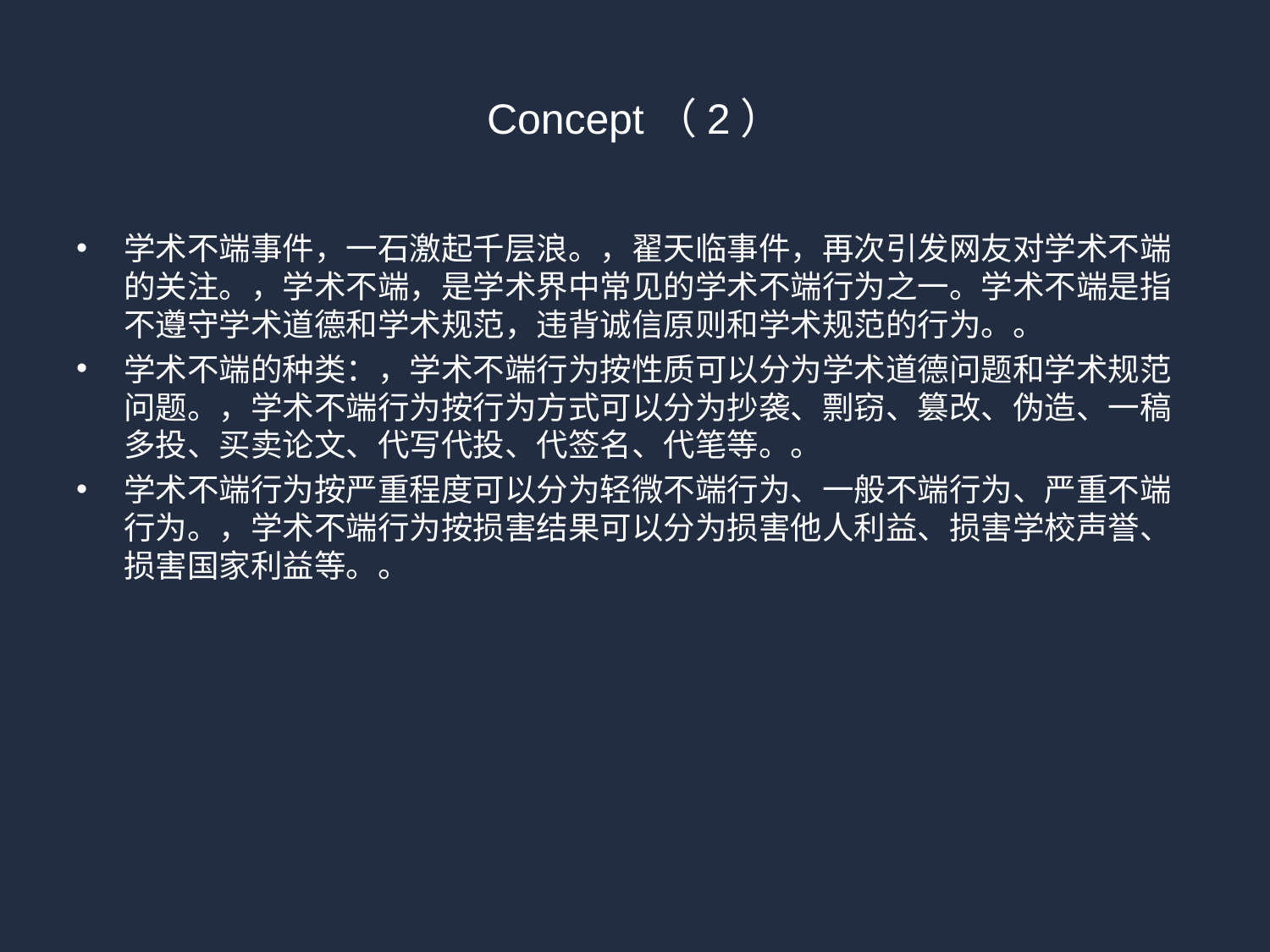

# Concept（2）
学术不端事件，一石激起千层浪。，翟天临事件，再次引发网友对学术不端的关注。，学术不端，是学术界中常见的学术不端行为之一。学术不端是指不遵守学术道德和学术规范，违背诚信原则和学术规范的行为。。
学术不端的种类：，学术不端行为按性质可以分为学术道德问题和学术规范问题。，学术不端行为按行为方式可以分为抄袭、剽窃、篡改、伪造、一稿多投、买卖论文、代写代投、代签名、代笔等。。
学术不端行为按严重程度可以分为轻微不端行为、一般不端行为、严重不端行为。，学术不端行为按损害结果可以分为损害他人利益、损害学校声誉、损害国家利益等。。